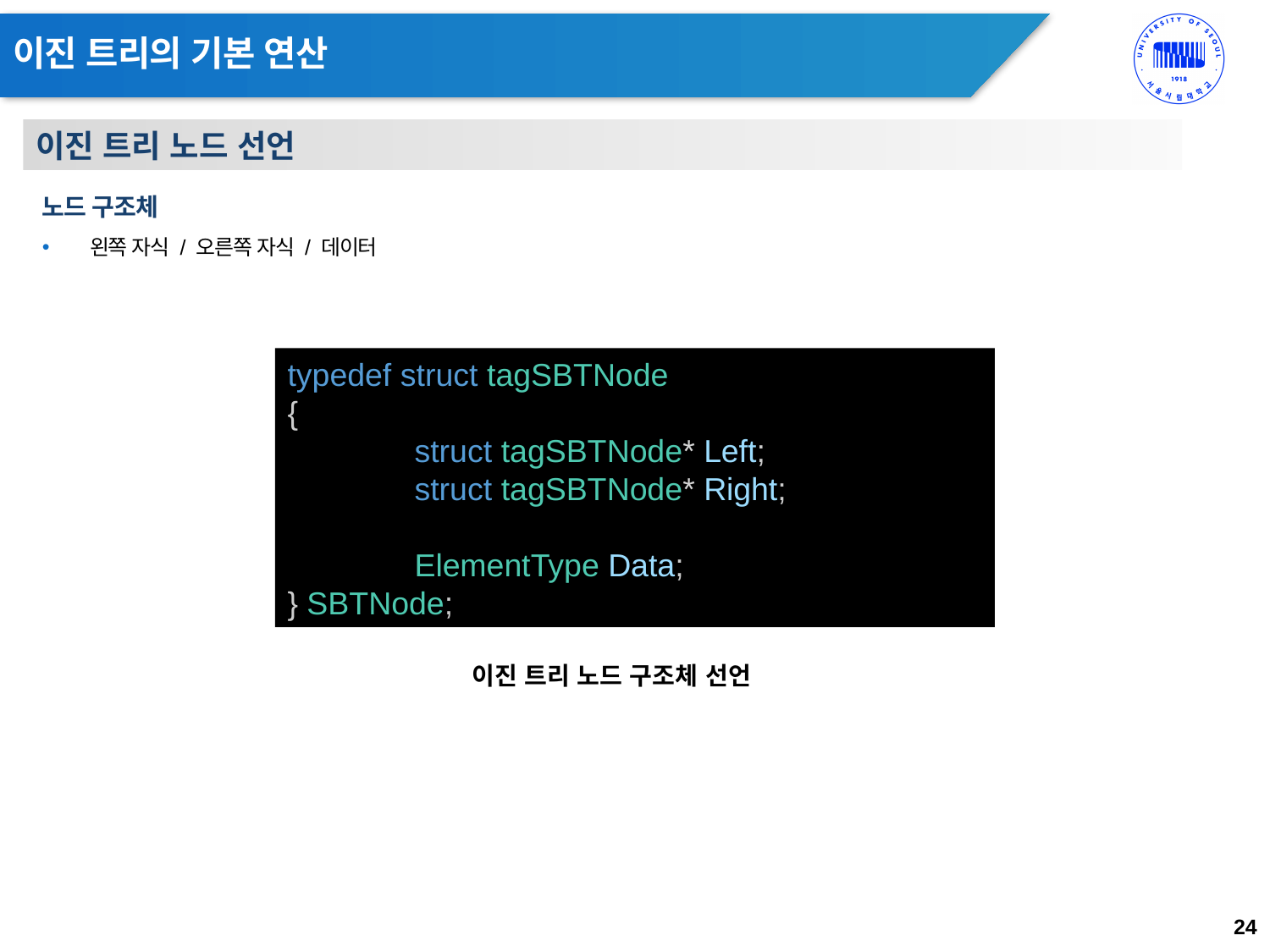

# 이진 트리의 기본 연산
이진 트리 노드 선언
노드 구조체
왼쪽 자식 / 오른쪽 자식 / 데이터

typedef struct tagSBTNode
{
	struct tagSBTNode* Left;
	struct tagSBTNode* Right;
	ElementType Data;
} SBTNode;
이진 트리 노드 구조체 선언
24